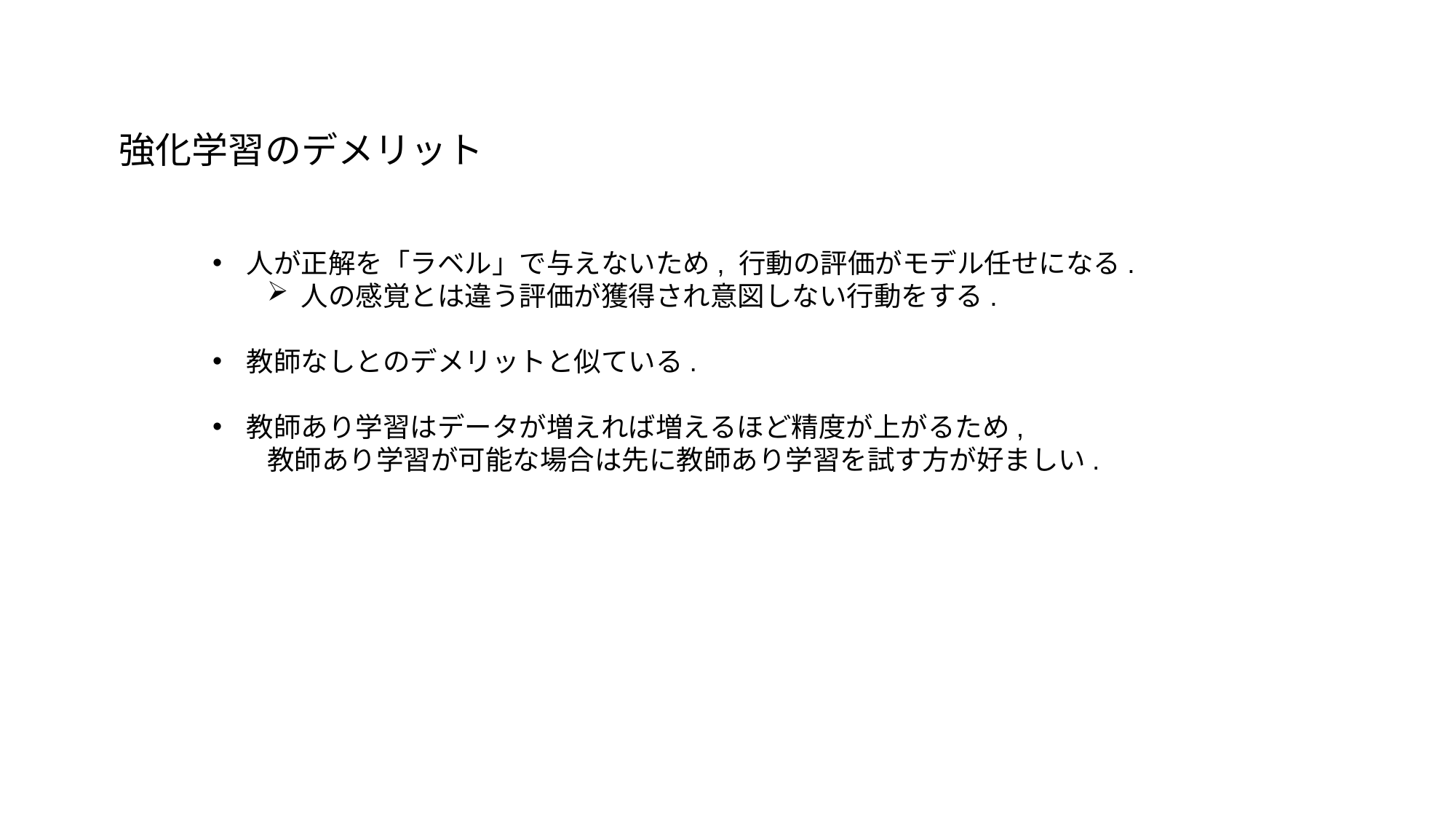

強化学習のデメリット
人が正解を「ラベル」で与えないため, 行動の評価がモデル任せになる.
人の感覚とは違う評価が獲得され意図しない行動をする.

教師なしとのデメリットと似ている.

教師あり学習はデータが増えれば増えるほど精度が上がるため,
　　教師あり学習が可能な場合は先に教師あり学習を試す方が好ましい.